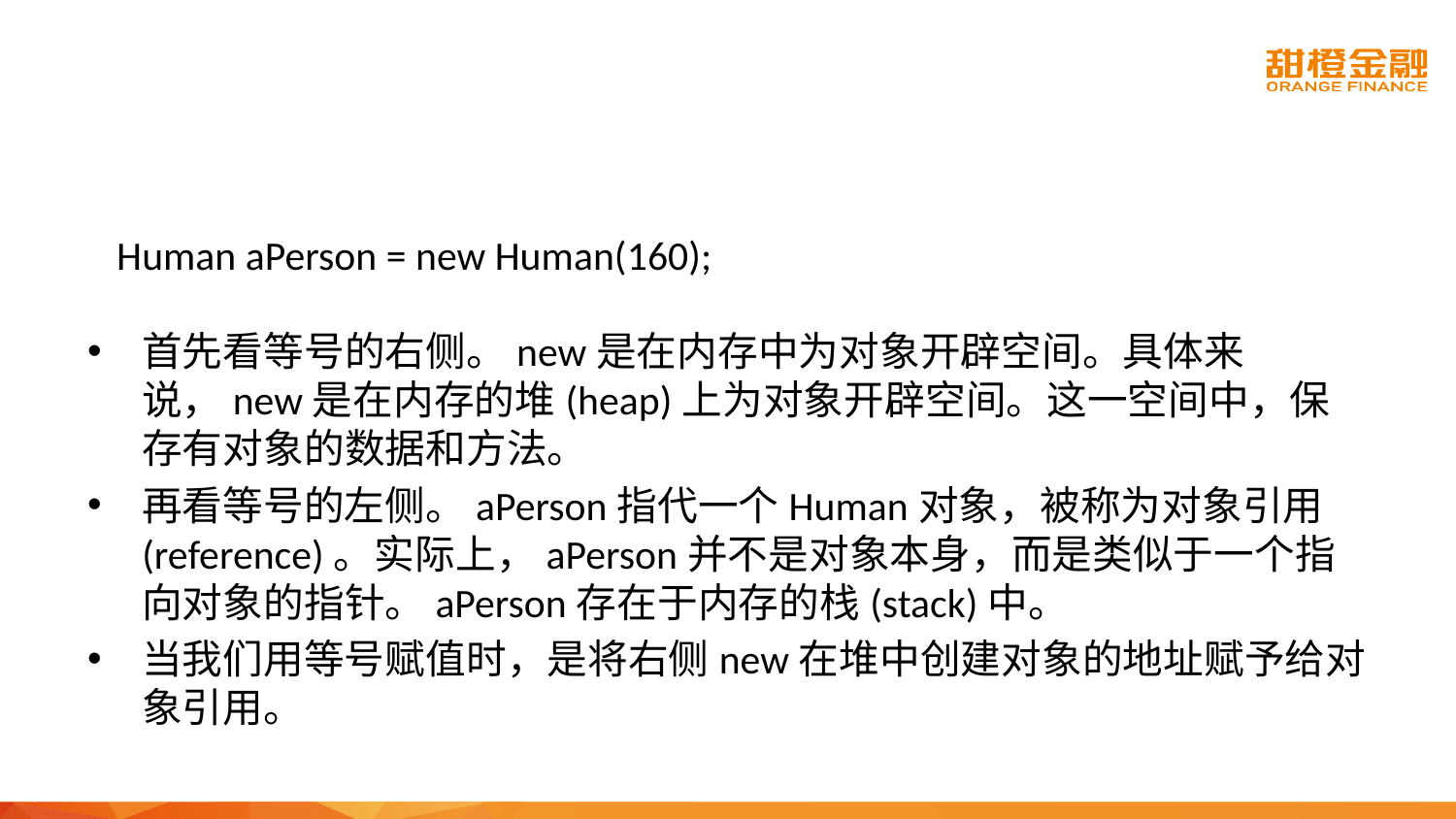

#
Human aPerson = new Human(160);
首先看等号的右侧。new是在内存中为对象开辟空间。具体来说，new是在内存的堆(heap)上为对象开辟空间。这一空间中，保存有对象的数据和方法。
再看等号的左侧。aPerson指代一个Human对象，被称为对象引用(reference)。实际上，aPerson并不是对象本身，而是类似于一个指向对象的指针。aPerson存在于内存的栈(stack)中。
当我们用等号赋值时，是将右侧new在堆中创建对象的地址赋予给对象引用。